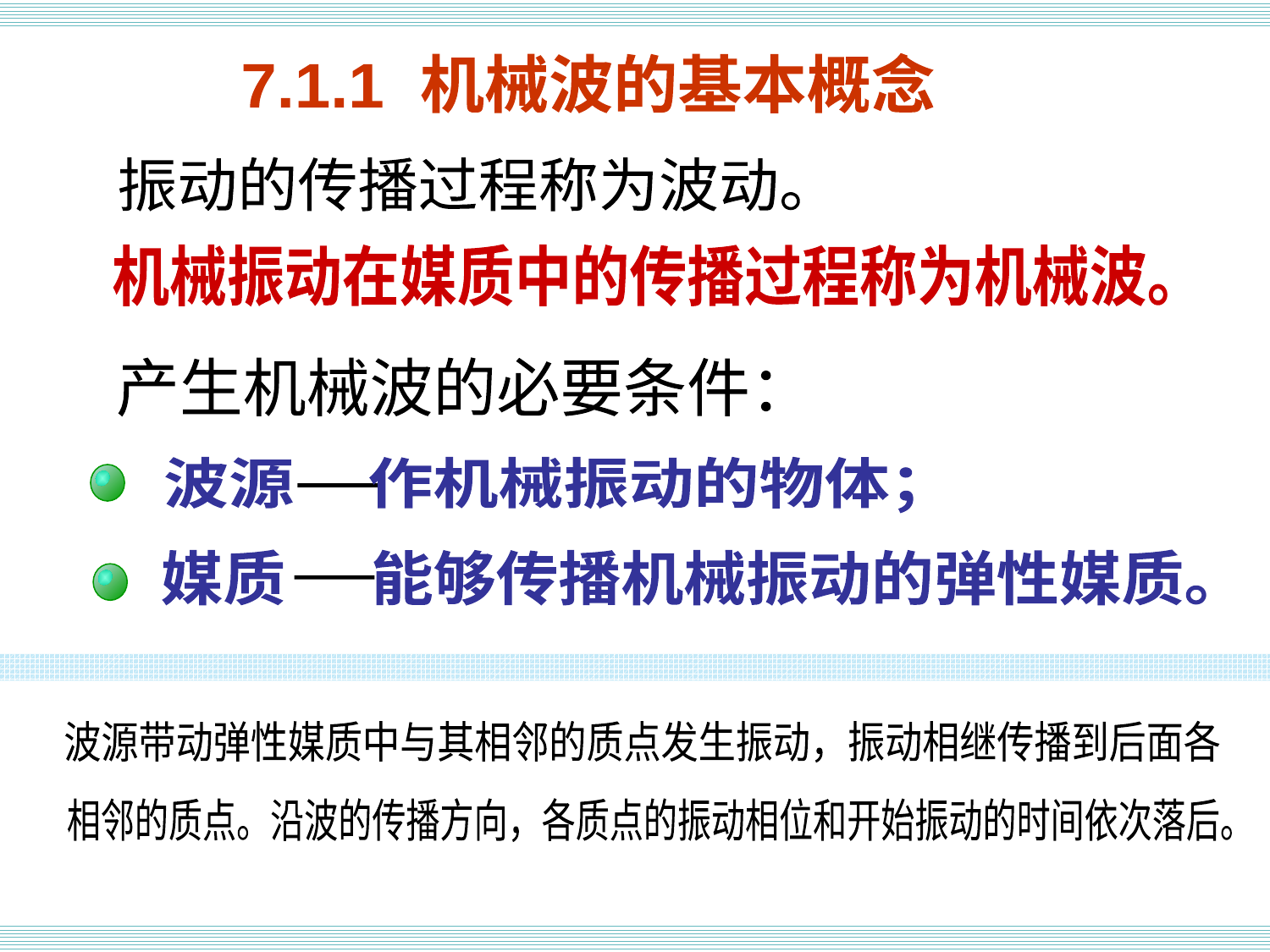

机械波的产生
7.1.1  机械波的基本概念
振动的传播过程称为波动。
机械振动在媒质中的传播过程称为机械波。
产生机械波的必要条件：
波源     作机械振动的物体；

媒质      能够传播机械振动的弹性媒质。

波源带动弹性媒质中与其相邻的质点发生振动，振动相继传播到后面各
相邻的质点。沿波的传播方向，各质点的振动相位和开始振动的时间依次落后。